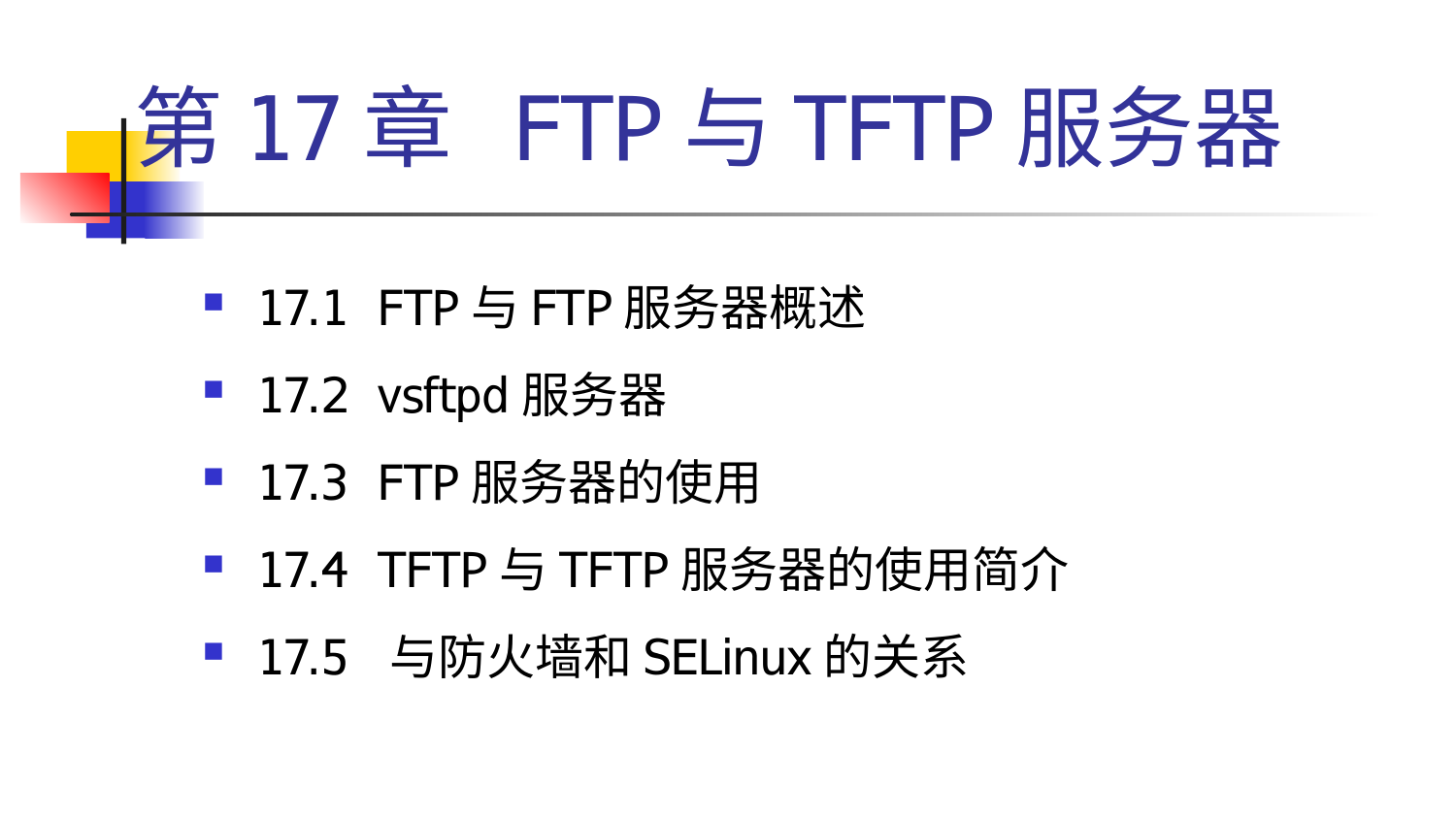

# 第17章  FTP与TFTP服务器
17.1  FTP与FTP服务器概述
17.2  vsftpd服务器
17.3  FTP服务器的使用
17.4  TFTP与TFTP服务器的使用简介
17.5  与防火墙和SELinux的关系